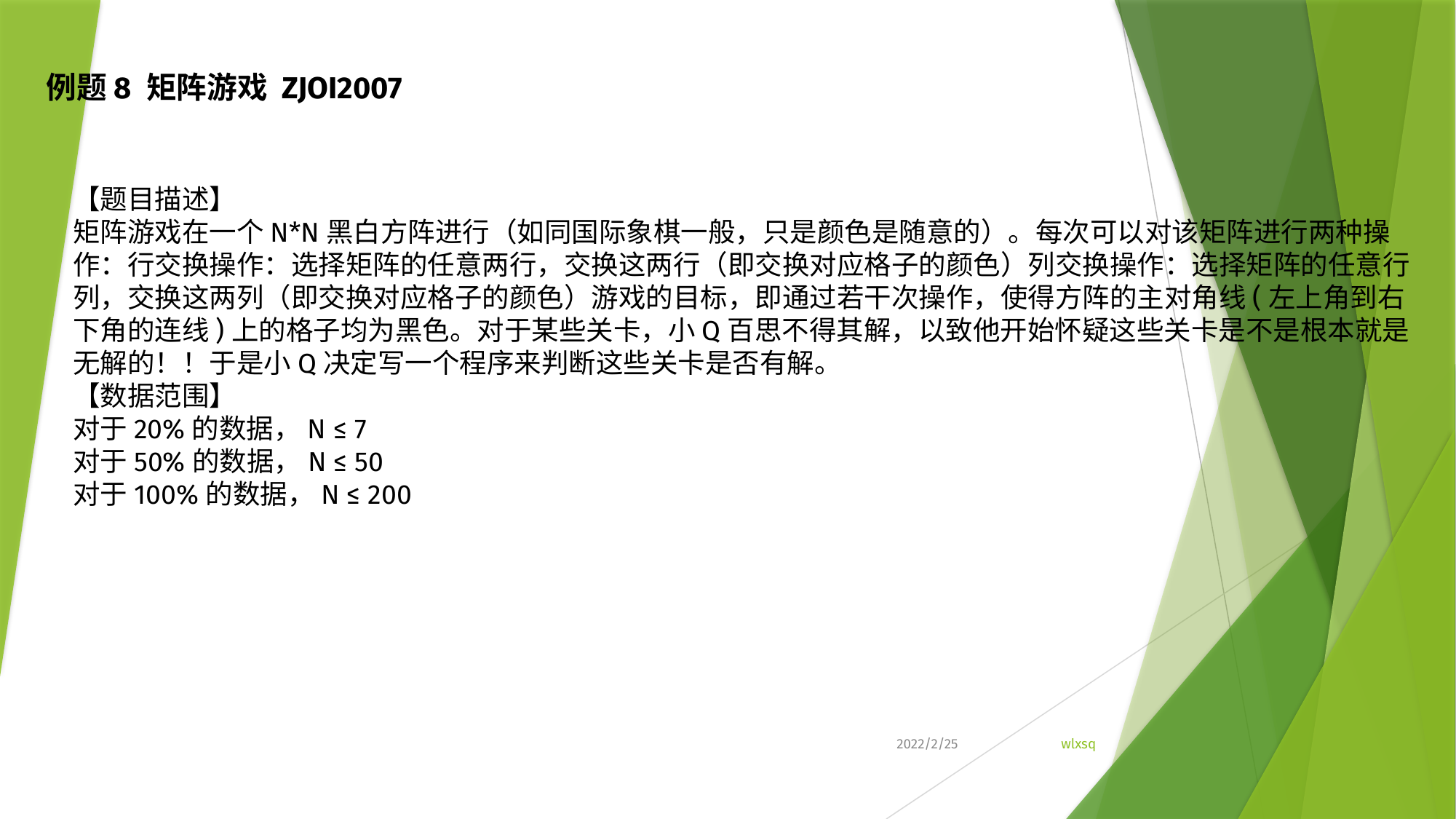

例题8 矩阵游戏 ZJOI2007
【题目描述】
矩阵游戏在一个N*N黑白方阵进行（如同国际象棋一般，只是颜色是随意的）。每次可以对该矩阵进行两种操作：行交换操作：选择矩阵的任意两行，交换这两行（即交换对应格子的颜色）列交换操作：选择矩阵的任意行列，交换这两列（即交换对应格子的颜色）游戏的目标，即通过若干次操作，使得方阵的主对角线(左上角到右下角的连线)上的格子均为黑色。对于某些关卡，小Q百思不得其解，以致他开始怀疑这些关卡是不是根本就是无解的！！于是小Q决定写一个程序来判断这些关卡是否有解。
【数据范围】
对于20%的数据，N ≤ 7
对于50%的数据，N ≤ 50
对于100%的数据，N ≤ 200
2022/2/25
10